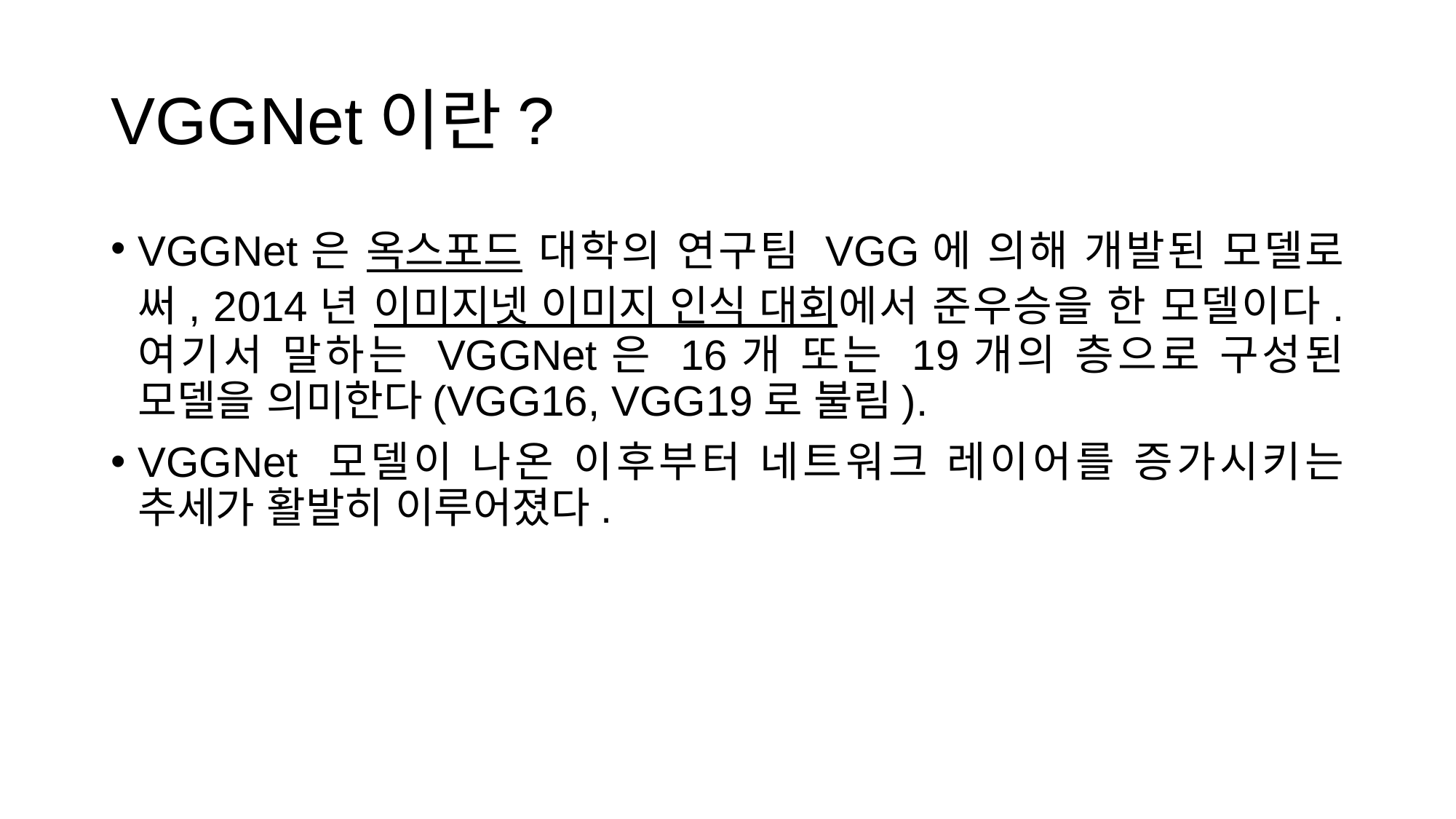

# VGGNet이란?
VGGNet은 옥스포드 대학의 연구팀 VGG에 의해 개발된 모델로써, 2014년 이미지넷 이미지 인식 대회에서 준우승을 한 모델이다. 여기서 말하는 VGGNet은 16개 또는 19개의 층으로 구성된 모델을 의미한다(VGG16, VGG19로 불림).
VGGNet 모델이 나온 이후부터 네트워크 레이어를 증가시키는 추세가 활발히 이루어졌다.